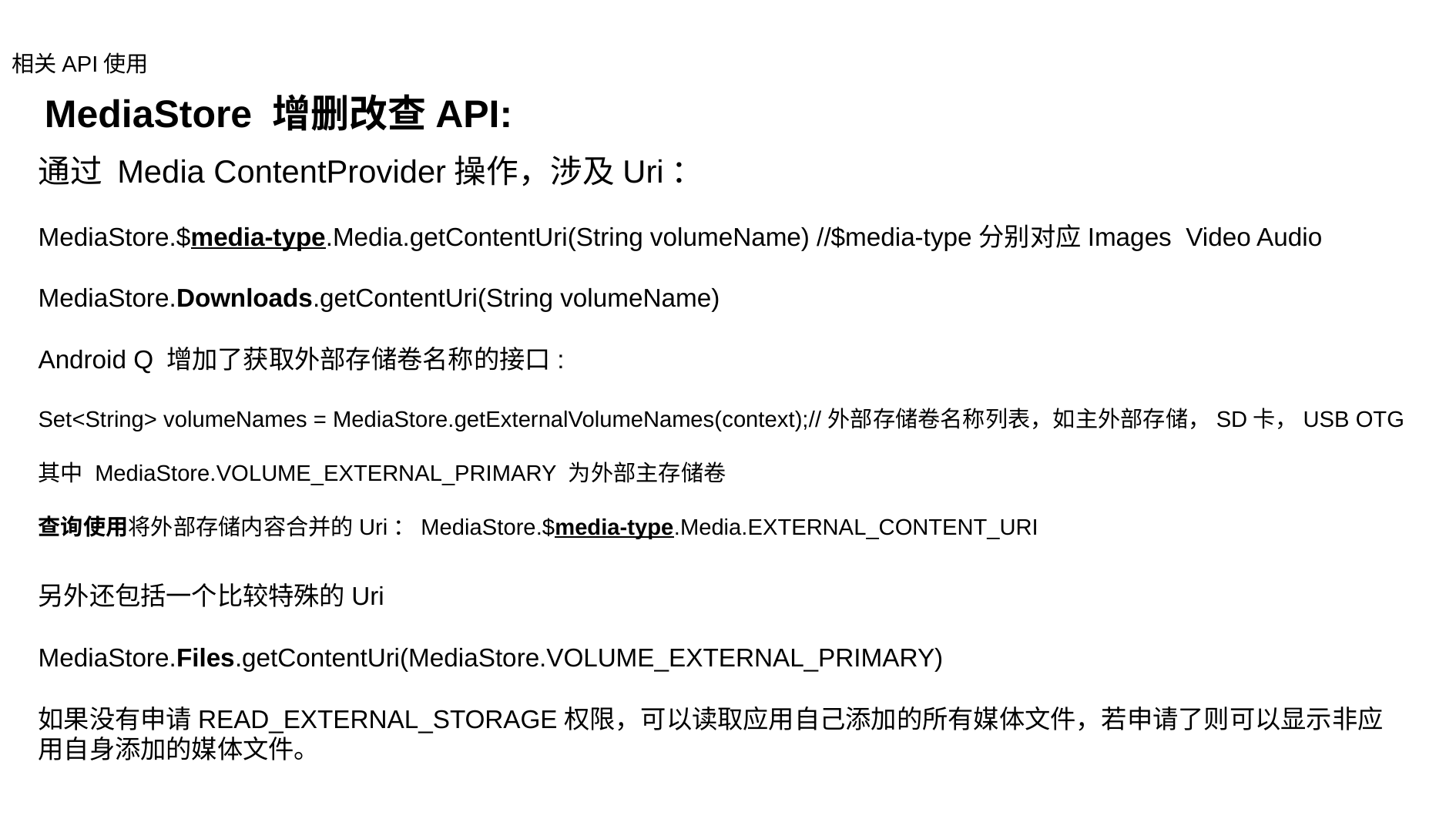

相关API使用
MediaStore 增删改查API:
通过 Media ContentProvider操作，涉及Uri：

MediaStore.$media-type.Media.getContentUri(String volumeName) //$media-type分别对应Images  Video Audio

MediaStore.Downloads.getContentUri(String volumeName)

Android Q 增加了获取外部存储卷名称的接口:
Set<String> volumeNames = MediaStore.getExternalVolumeNames(context);//外部存储卷名称列表，如主外部存储，SD卡，USB OTG

其中 MediaStore.VOLUME_EXTERNAL_PRIMARY 为外部主存储卷

查询使用将外部存储内容合并的Uri：MediaStore.$media-type.Media.EXTERNAL_CONTENT_URI
另外还包括一个比较特殊的Uri

MediaStore.Files.getContentUri(MediaStore.VOLUME_EXTERNAL_PRIMARY)

如果没有申请READ_EXTERNAL_STORAGE权限，可以读取应用自己添加的所有媒体文件，若申请了则可以显示非应用自身添加的媒体文件。
8